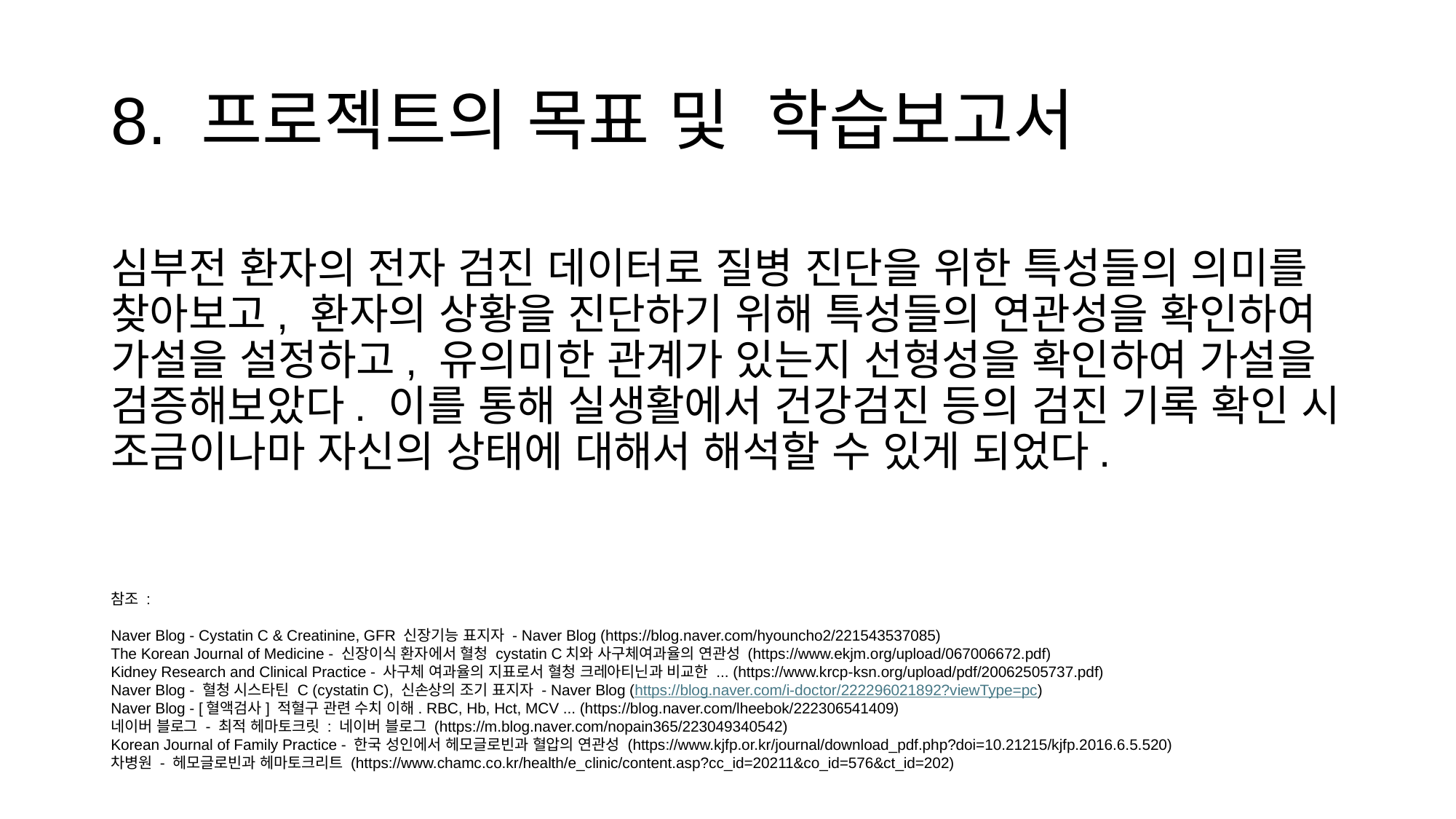

# 8. 프로젝트의 목표 및  학습보고서
심부전 환자의 전자 검진 데이터로 질병 진단을 위한 특성들의 의미를 찾아보고, 환자의 상황을 진단하기 위해 특성들의 연관성을 확인하여 가설을 설정하고, 유의미한 관계가 있는지 선형성을 확인하여 가설을 검증해보았다. 이를 통해 실생활에서 건강검진 등의 검진 기록 확인 시 조금이나마 자신의 상태에 대해서 해석할 수 있게 되었다.
참조 :

Naver Blog - Cystatin C & Creatinine, GFR 신장기능 표지자 - Naver Blog (https://blog.naver.com/hyouncho2/221543537085)
The Korean Journal of Medicine - 신장이식 환자에서 혈청 cystatin C치와 사구체여과율의 연관성 (https://www.ekjm.org/upload/067006672.pdf)
Kidney Research and Clinical Practice - 사구체 여과율의 지표로서 혈청 크레아티닌과 비교한 ... (https://www.krcp-ksn.org/upload/pdf/20062505737.pdf)
Naver Blog - 혈청 시스타틴 C (cystatin C), 신손상의 조기 표지자 - Naver Blog (https://blog.naver.com/i-doctor/222296021892?viewType=pc)
Naver Blog - [혈액검사] 적혈구 관련 수치 이해. RBC, Hb, Hct, MCV ... (https://blog.naver.com/lheebok/222306541409)
네이버 블로그 - 최적 헤마토크릿 : 네이버 블로그 (https://m.blog.naver.com/nopain365/223049340542)
Korean Journal of Family Practice - 한국 성인에서 헤모글로빈과 혈압의 연관성 (https://www.kjfp.or.kr/journal/download_pdf.php?doi=10.21215/kjfp.2016.6.5.520)
차병원 - 헤모글로빈과 헤마토크리트 (https://www.chamc.co.kr/health/e_clinic/content.asp?cc_id=20211&co_id=576&ct_id=202)